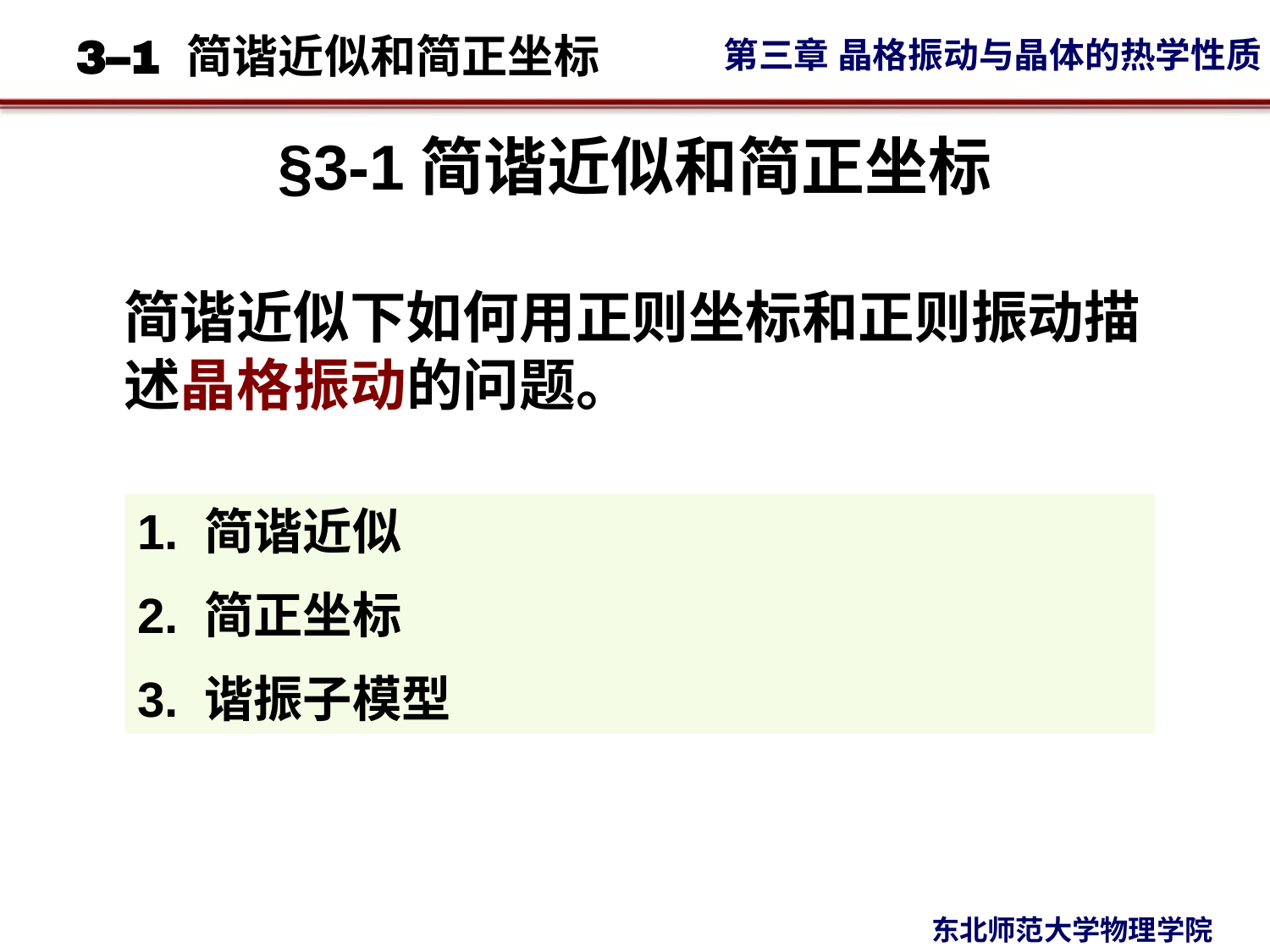

# §3-1简谐近似和简正坐标
简谐近似下如何用正则坐标和正则振动描述晶格振动的问题。
1. 简谐近似
2. 简正坐标
3. 谐振子模型